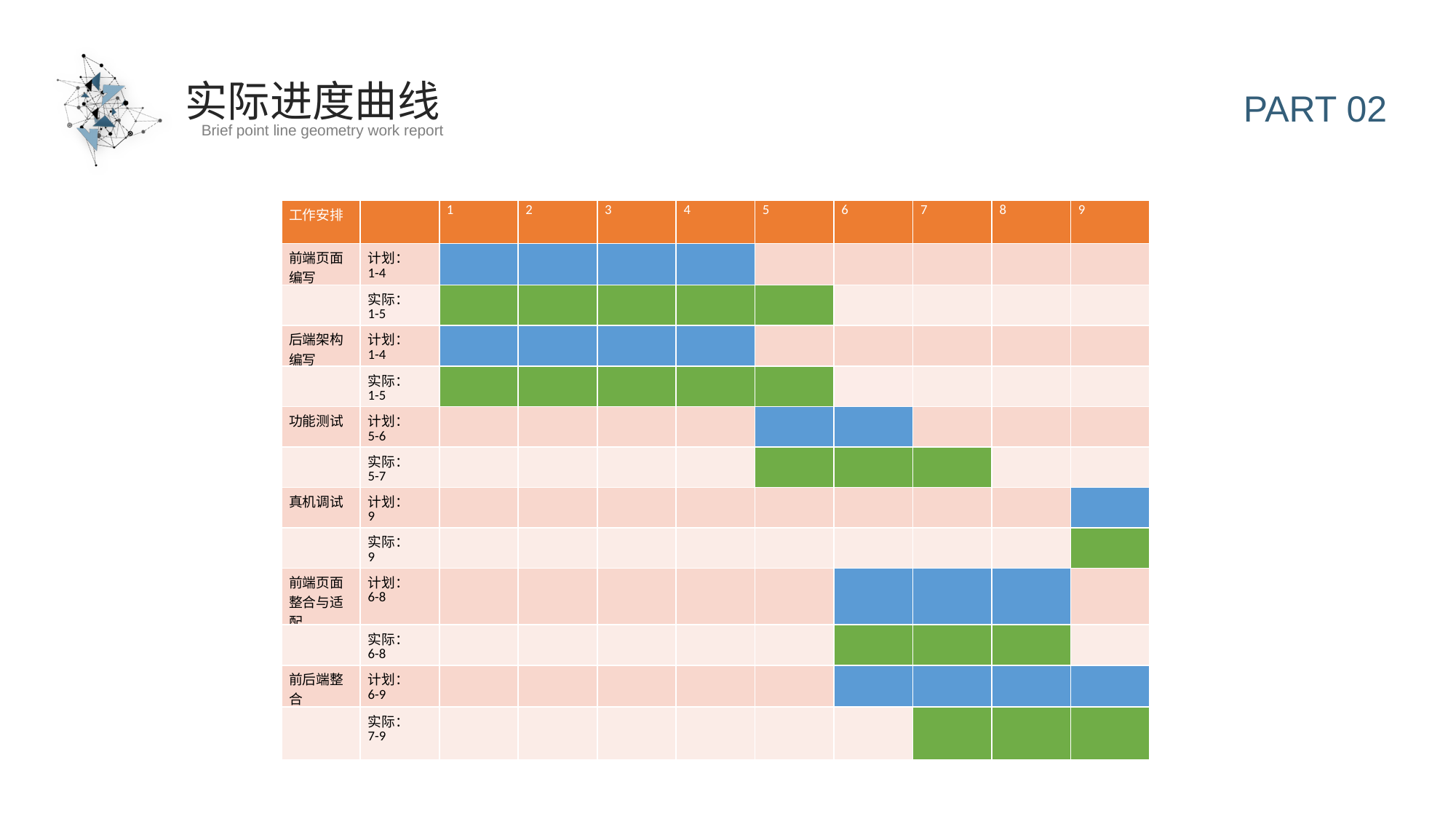

实际进度曲线
| 工作安排 |  | 1 | 2 | 3 | 4 | 5 | 6 | 7 | 8 | 9 |
| --- | --- | --- | --- | --- | --- | --- | --- | --- | --- | --- |
| 前端页面编写 | 计划： 1-4 |  |  |  |  |  |  |  |  |  |
|  | 实际： 1-5 |  |  |  |  |  |  |  |  |  |
| 后端架构编写 | 计划： 1-4 |  |  |  |  |  |  |  |  |  |
|  | 实际： 1-5 |  |  |  |  |  |  |  |  |  |
| 功能测试 | 计划： 5-6 |  |  |  |  |  |  |  |  |  |
|  | 实际： 5-7 |  |  |  |  |  |  |  |  |  |
| 真机调试 | 计划： 9 |  |  |  |  |  |  |  |  |  |
|  | 实际： 9 |  |  |  |  |  |  |  |  |  |
| 前端页面整合与适配 | 计划： 6-8 |  |  |  |  |  |  |  |  |  |
|  | 实际： 6-8 |  |  |  |  |  |  |  |  |  |
| 前后端整合 | 计划： 6-9 |  |  |  |  |  |  |  |  |  |
|  | 实际： 7-9 |  |  |  |  |  |  |  |  |  |